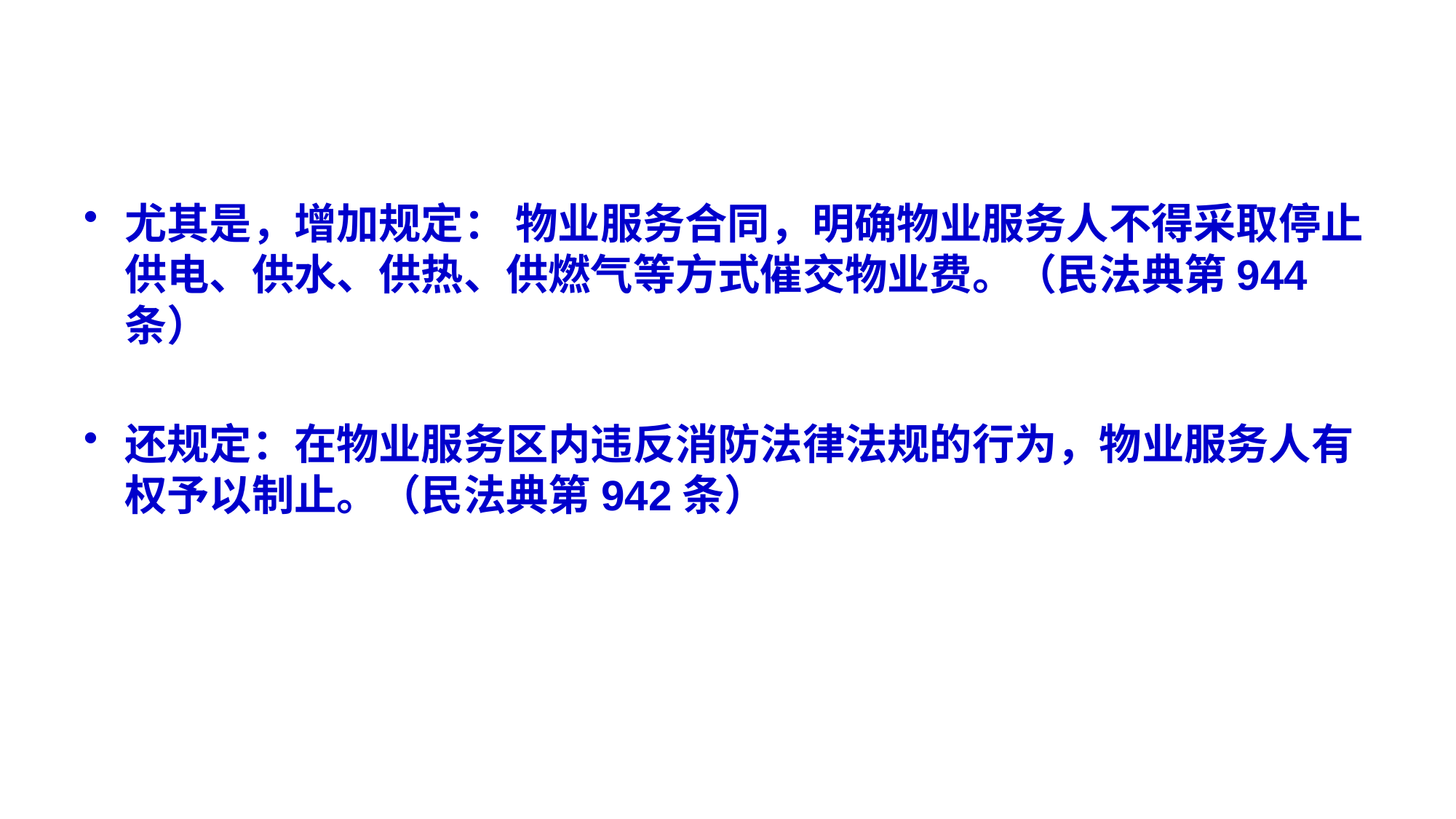

#
尤其是，增加规定： 物业服务合同，明确物业服务人不得采取停止供电、供水、供热、供燃气等方式催交物业费。（民法典第944条）

还规定：在物业服务区内违反消防法律法规的行为，物业服务人有权予以制止。（民法典第942条）